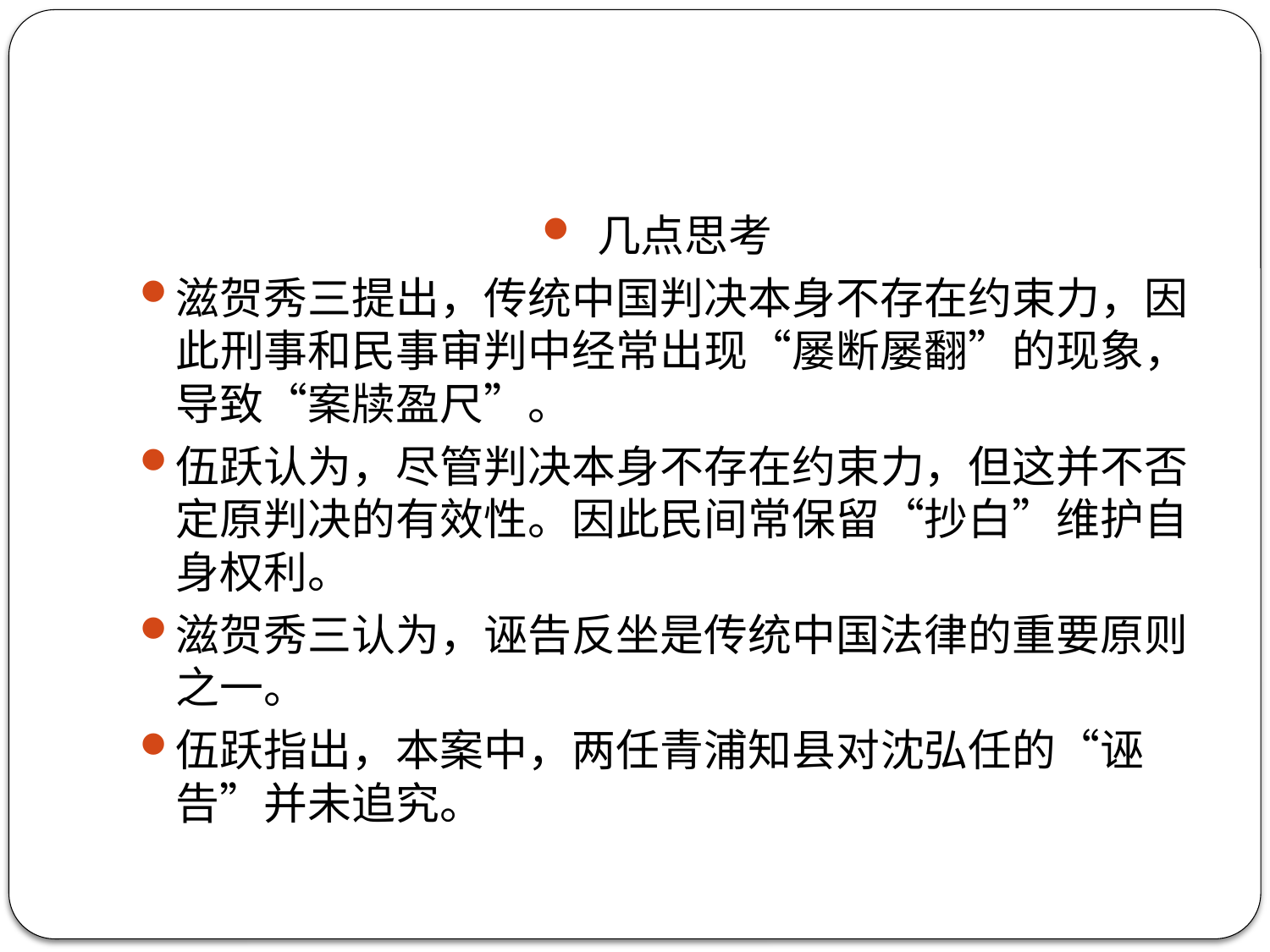

#
几点思考
滋贺秀三提出，传统中国判决本身不存在约束力，因此刑事和民事审判中经常出现“屡断屡翻”的现象，导致“案牍盈尺”。
伍跃认为，尽管判决本身不存在约束力，但这并不否定原判决的有效性。因此民间常保留“抄白”维护自身权利。
滋贺秀三认为，诬告反坐是传统中国法律的重要原则之一。
伍跃指出，本案中，两任青浦知县对沈弘任的“诬告”并未追究。